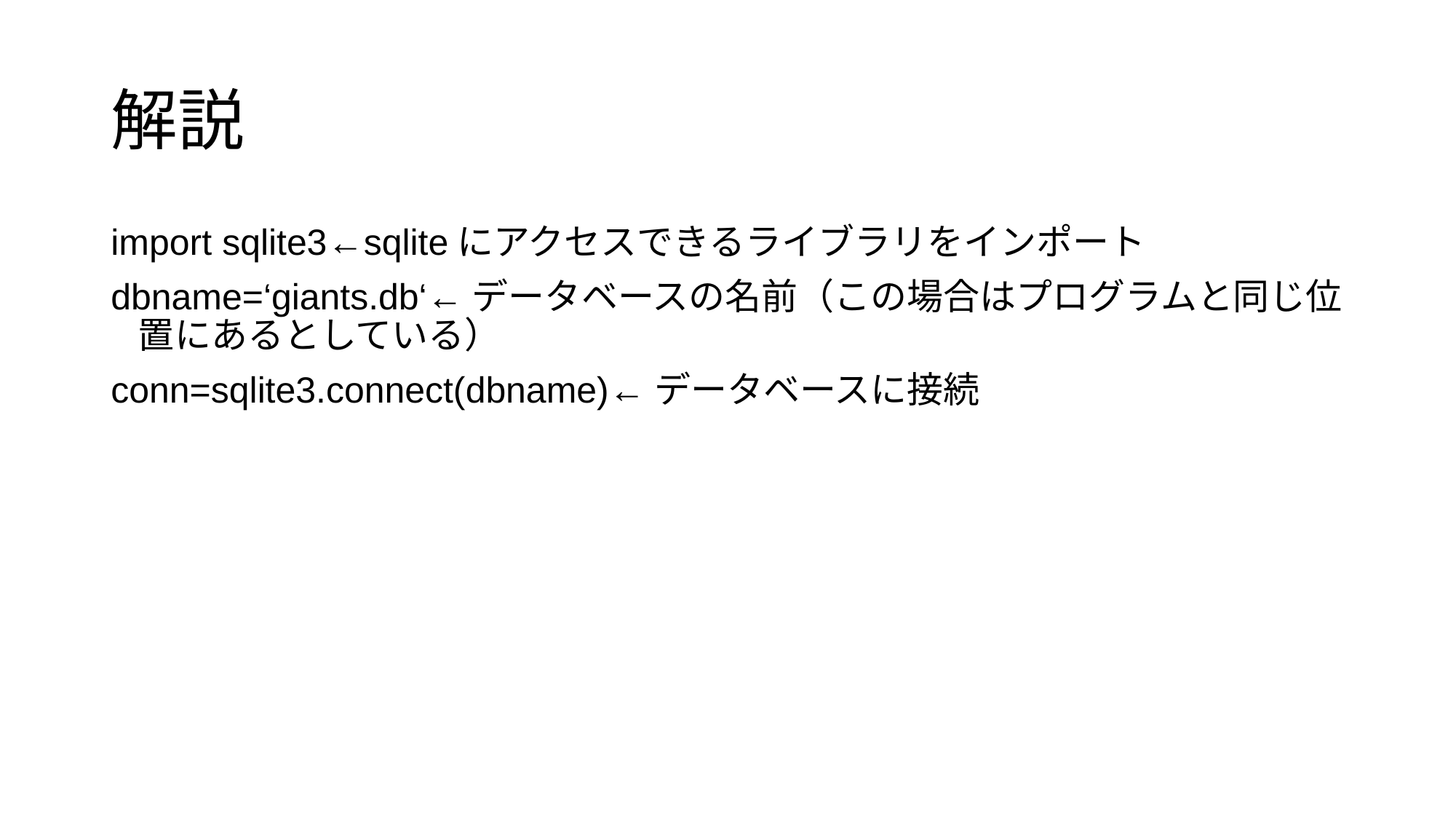

# 解説
import sqlite3←sqliteにアクセスできるライブラリをインポート
dbname=‘giants.db‘←データベースの名前（この場合はプログラムと同じ位置にあるとしている）
conn=sqlite3.connect(dbname)←データベースに接続